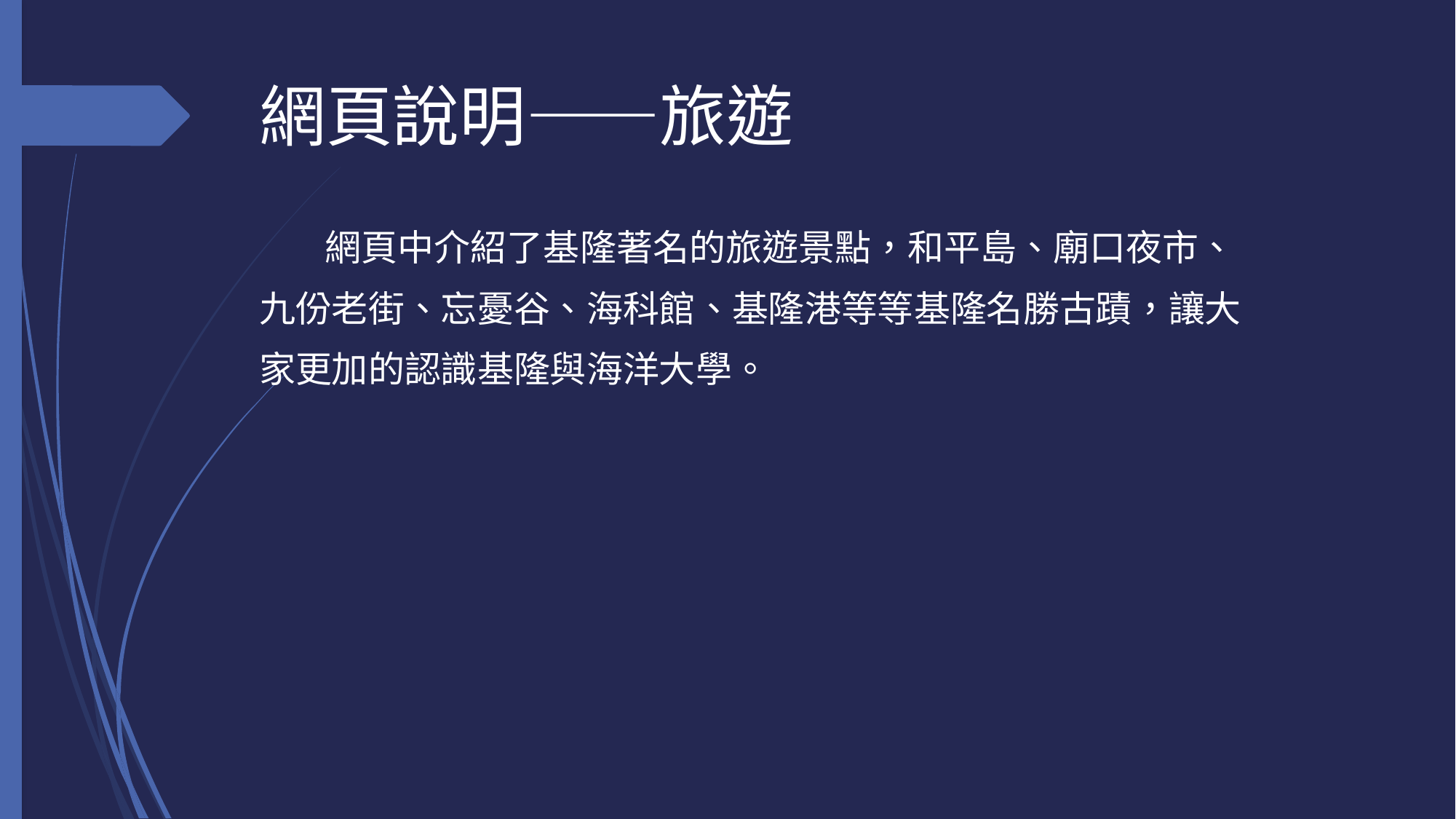

# 網頁說明――旅遊
       網頁中介紹了基隆著名的旅遊景點，和平島、廟口夜市、九份老街、忘憂谷、海科館、基隆港等等基隆名勝古蹟，讓大家更加的認識基隆與海洋大學。